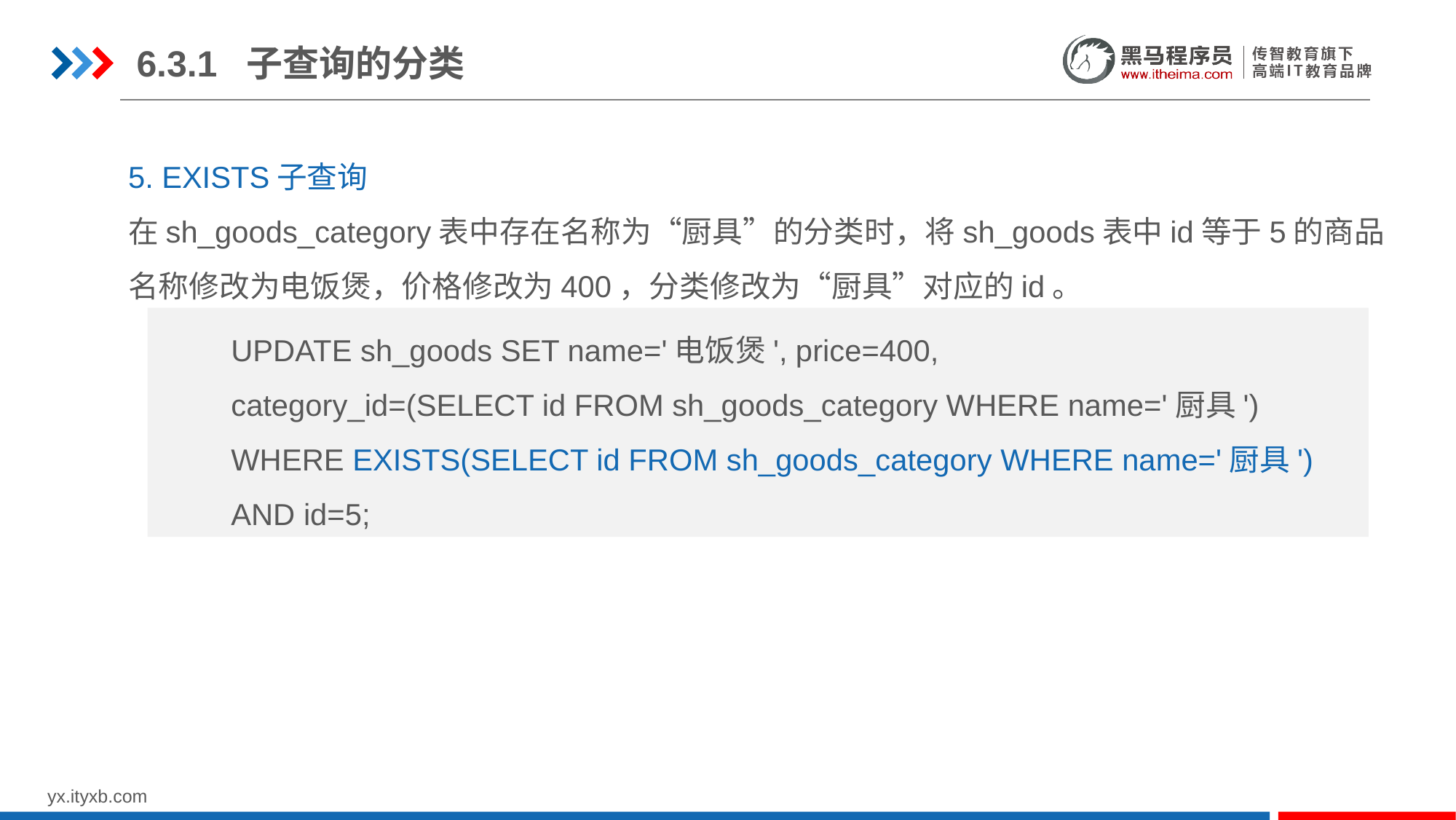

6.3.1  子查询的分类
5. EXISTS子查询
在sh_goods_category表中存在名称为“厨具”的分类时，将sh_goods表中id等于5的商品名称修改为电饭煲，价格修改为400，分类修改为“厨具”对应的id。
UPDATE sh_goods SET name='电饭煲', price=400,
category_id=(SELECT id FROM sh_goods_category WHERE name='厨具')
WHERE EXISTS(SELECT id FROM sh_goods_category WHERE name='厨具')
AND id=5;